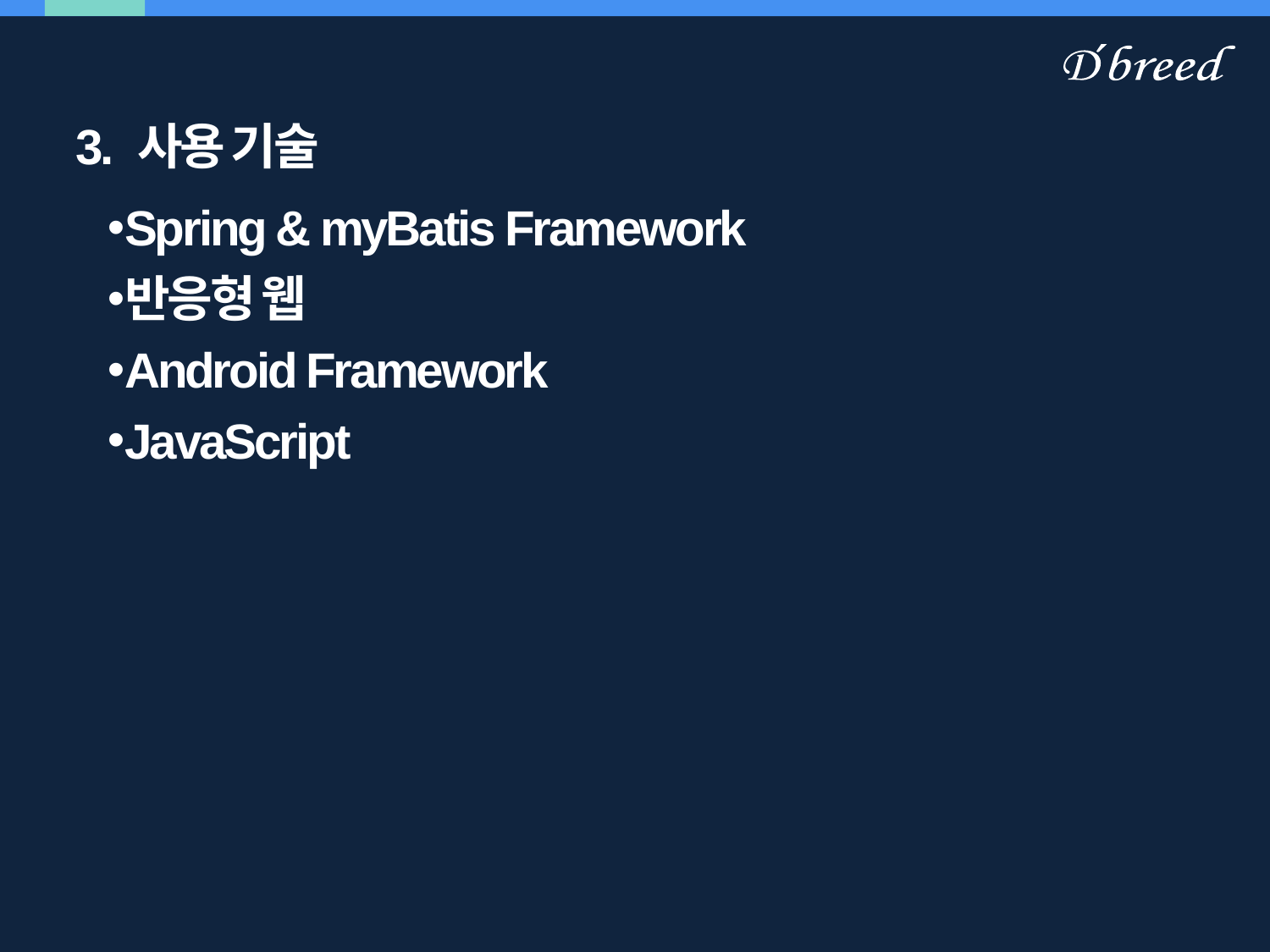

3. 사용 기술
Spring & myBatis Framework
반응형 웹
Android Framework
JavaScript